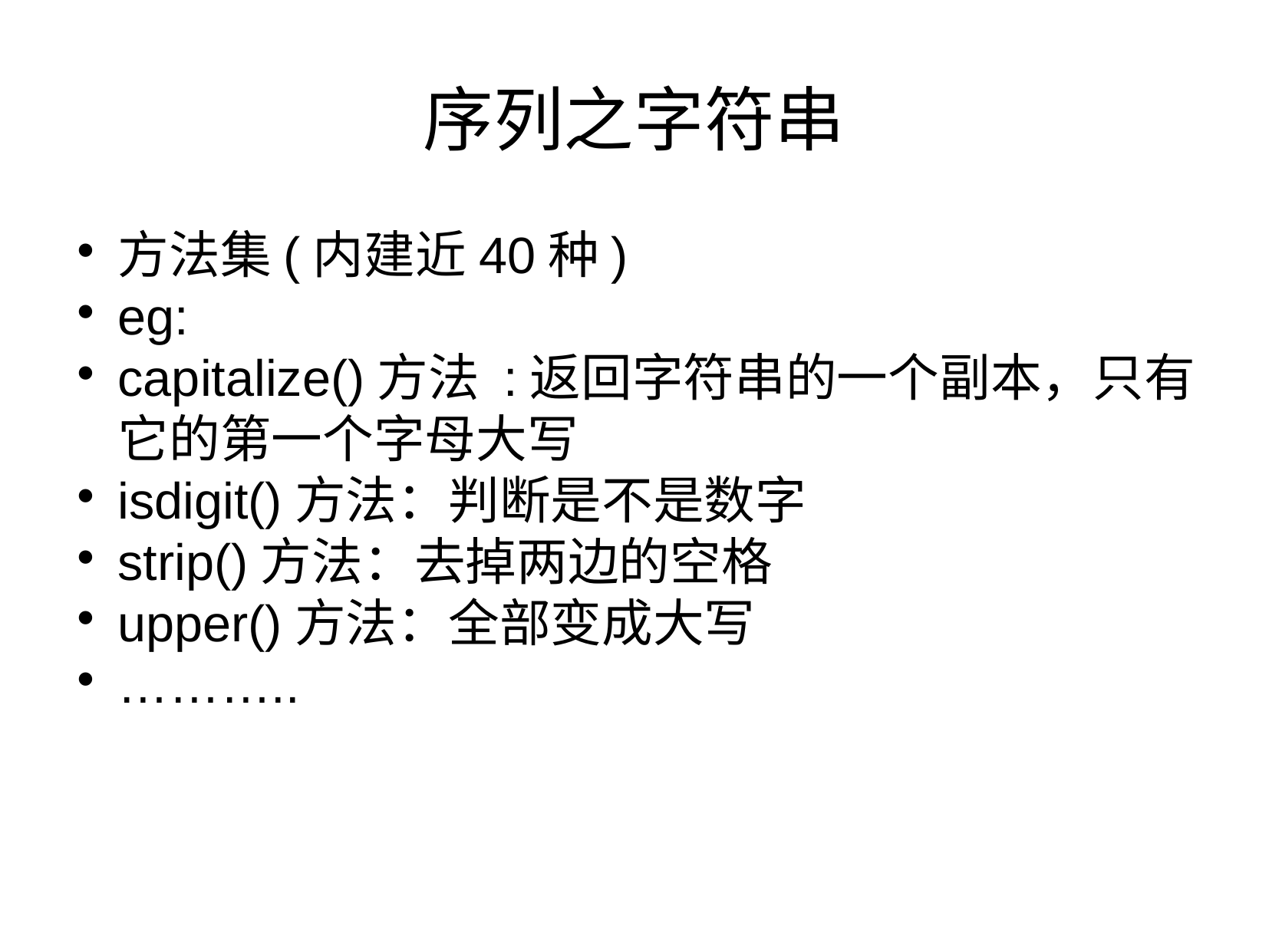

序列之字符串
方法集(内建近40种)
eg:
capitalize()方法 :返回字符串的一个副本，只有它的第一个字母大写
isdigit()方法：判断是不是数字
strip()方法：去掉两边的空格
upper()方法：全部变成大写
………..